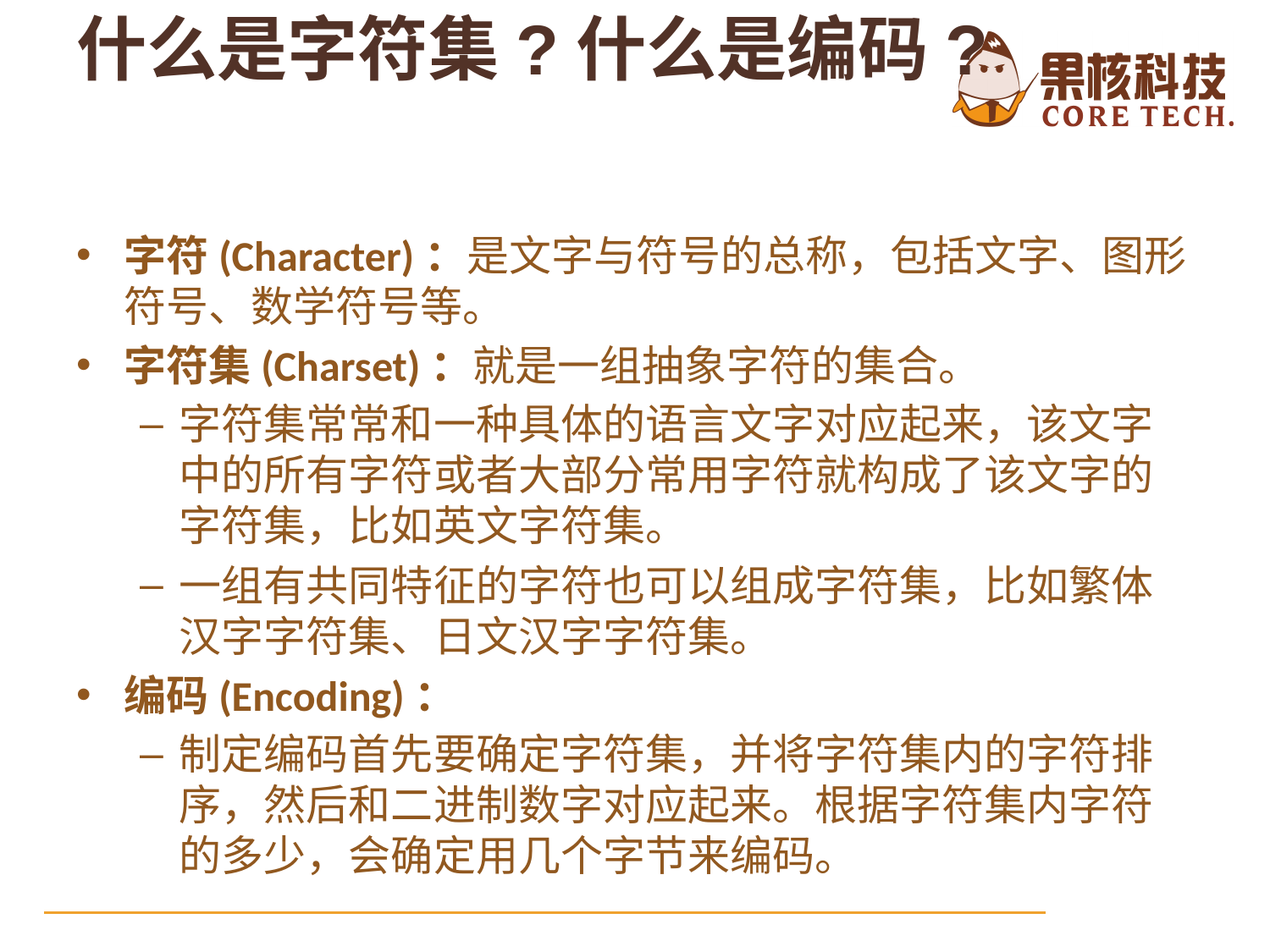

# 什么是字符集?什么是编码?
字符(Character)：是文字与符号的总称，包括文字、图形符号、数学符号等。
字符集(Charset)：就是一组抽象字符的集合。
字符集常常和一种具体的语言文字对应起来，该文字中的所有字符或者大部分常用字符就构成了该文字的字符集，比如英文字符集。
一组有共同特征的字符也可以组成字符集，比如繁体汉字字符集、日文汉字字符集。
编码(Encoding)：
制定编码首先要确定字符集，并将字符集内的字符排序，然后和二进制数字对应起来。根据字符集内字符的多少，会确定用几个字节来编码。